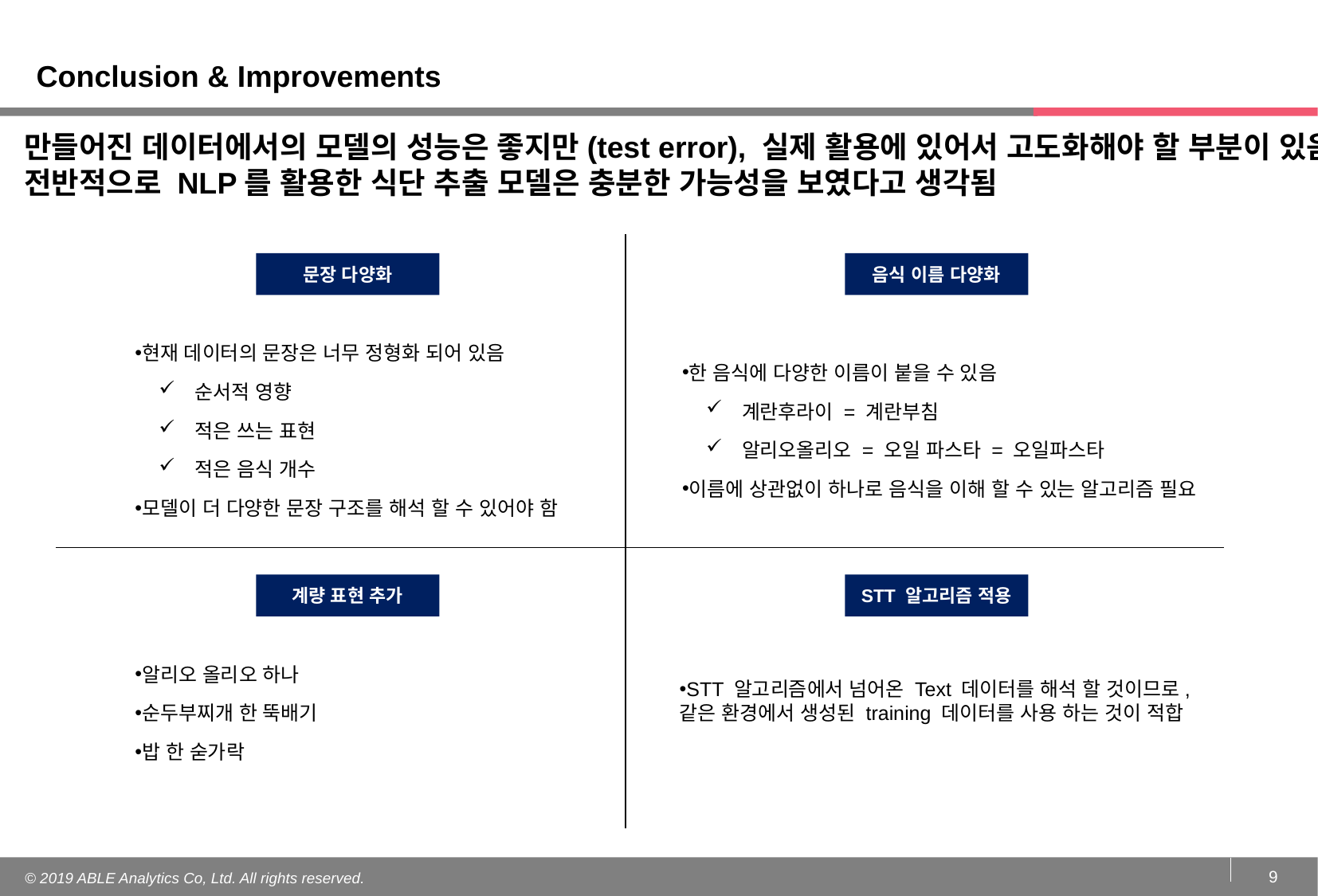

# Conclusion & Improvements
만들어진 데이터에서의 모델의 성능은 좋지만(test error), 실제 활용에 있어서 고도화해야 할 부분이 있음
전반적으로 NLP를 활용한 식단 추출 모델은 충분한 가능성을 보였다고 생각됨
문장 다양화
음식 이름 다양화
한 음식에 다양한 이름이 붙을 수 있음
계란후라이 = 계란부침
알리오올리오 = 오일 파스타 = 오일파스타
이름에 상관없이 하나로 음식을 이해 할 수 있는 알고리즘 필요
현재 데이터의 문장은 너무 정형화 되어 있음
순서적 영향
적은 쓰는 표현
적은 음식 개수
모델이 더 다양한 문장 구조를 해석 할 수 있어야 함
계량 표현 추가
STT 알고리즘 적용
알리오 올리오 하나
순두부찌개 한 뚝배기
밥 한 숟가락
STT 알고리즘에서 넘어온 Text 데이터를 해석 할 것이므로,
같은 환경에서 생성된 training 데이터를 사용 하는 것이 적합
9